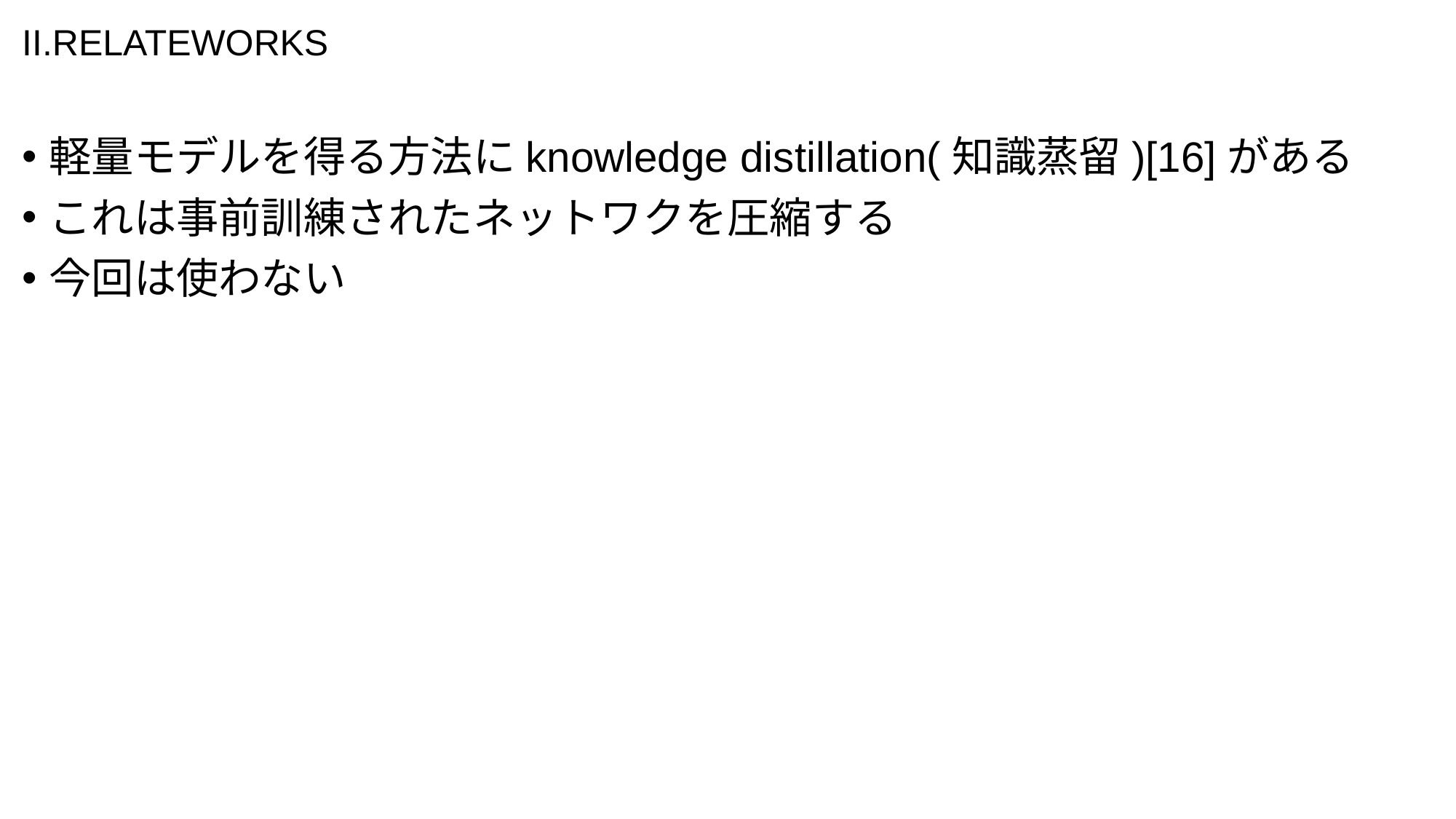

# II.RELATEWORKS
軽量モデルを得る方法にknowledge distillation(知識蒸留)[16]がある
これは事前訓練されたネットワクを圧縮する
今回は使わない